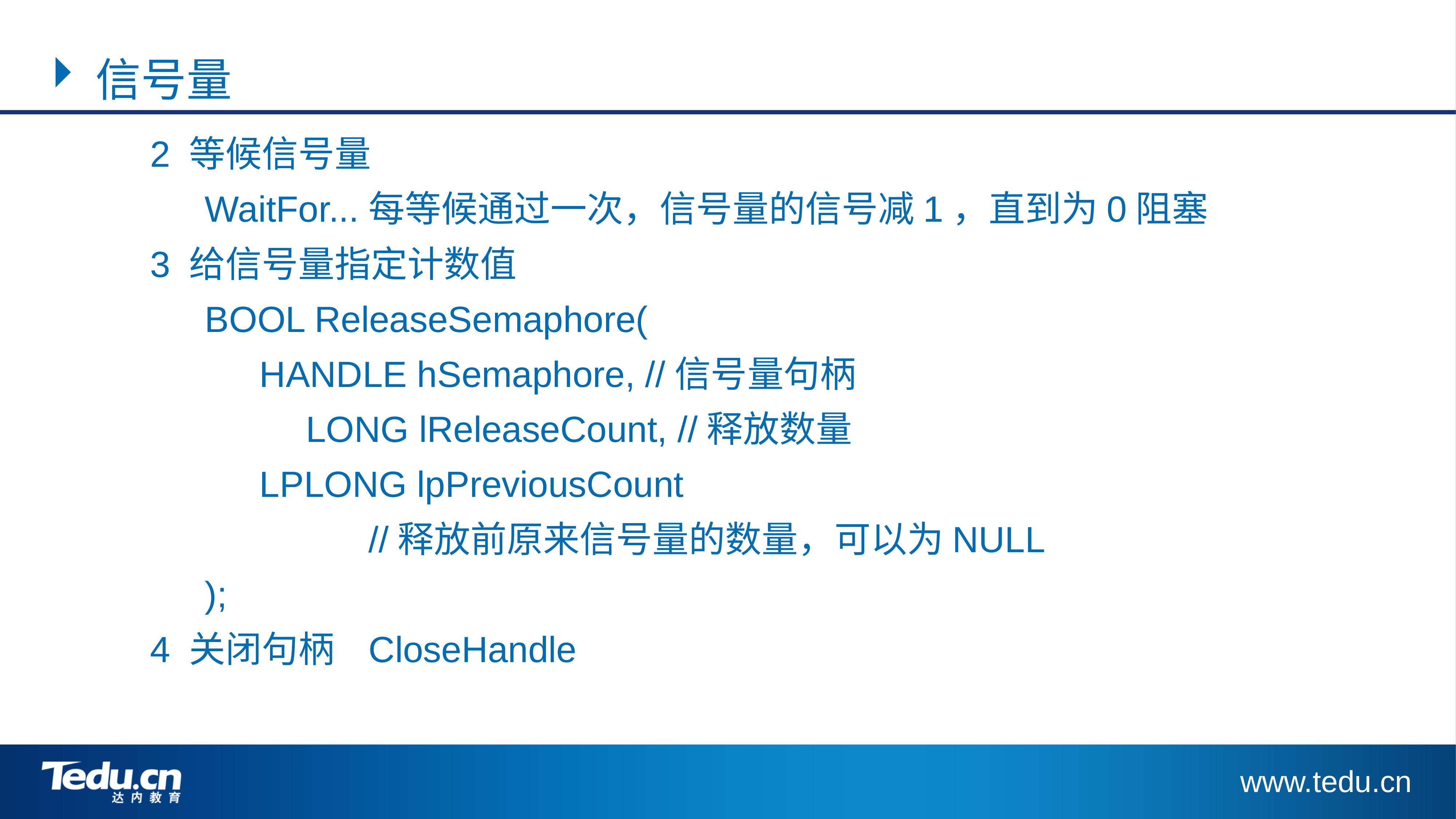

信号量
	2 等候信号量
		WaitFor...	每等候通过一次，信号量的信号减1，直到为0阻塞
	3 给信号量指定计数值
		BOOL ReleaseSemaphore(
			HANDLE hSemaphore, //信号量句柄
		          LONG lReleaseCount, //释放数量
			LPLONG lpPreviousCount
					//释放前原来信号量的数量，可以为NULL
		);
	4 关闭句柄	CloseHandle